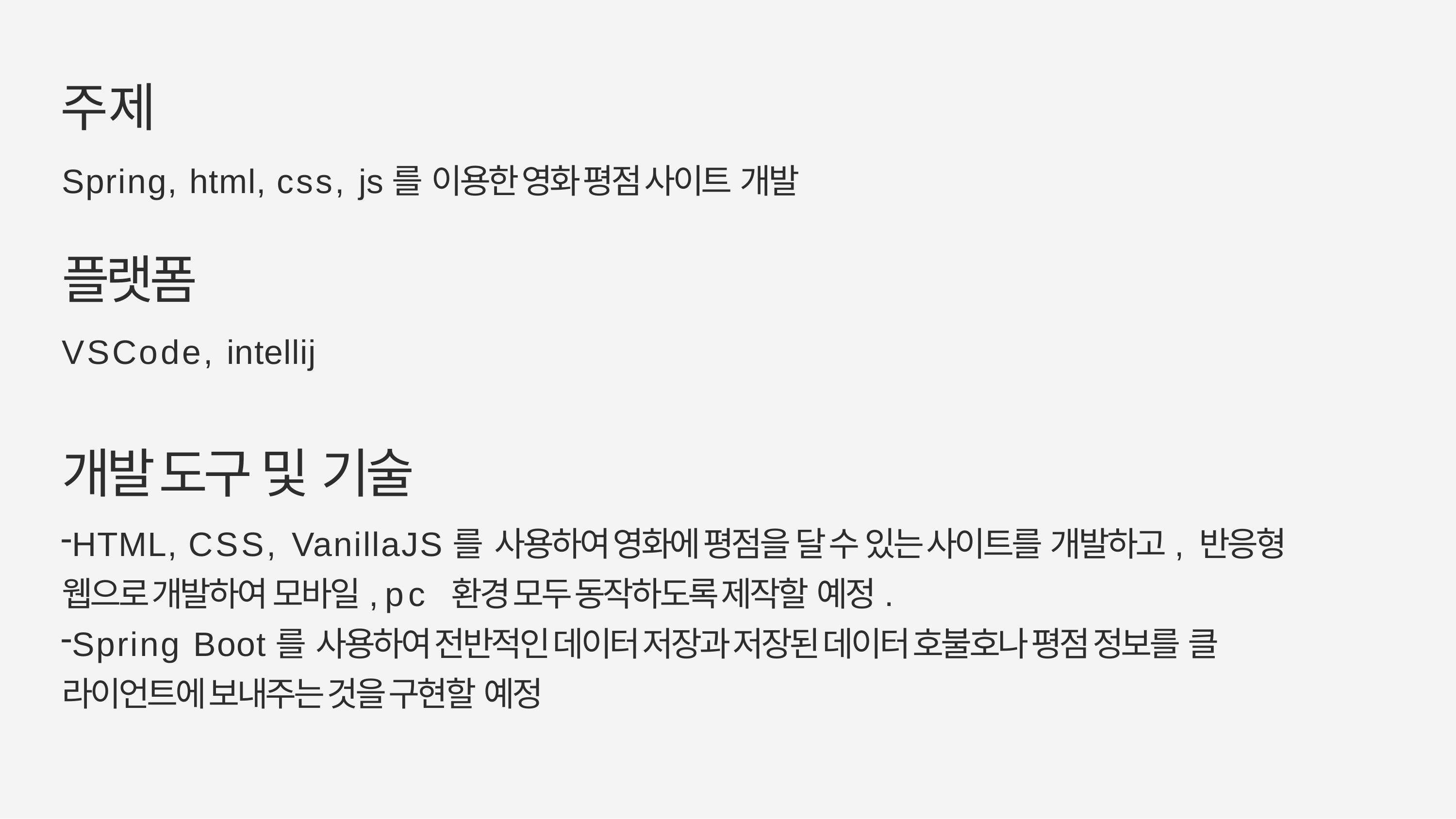

# 주제
Spring, html, css, js를 이용한 영화 평점 사이트 개발

플랫폼
VSCode, intellij

개발 도구 및 기술
HTML, CSS, VanillaJS를 사용하여 영화에 평점을 달 수 있는 사이트를 개발하고, 반응형  웹으로 개발하여 모바일, pc 환경 모두 동작하도록 제작할 예정.
Spring Boot를 사용하여 전반적인 데이터 저장과 저장된 데이터 호불호나 평점 정보를 클  라이언트에 보내주는 것을 구현할 예정